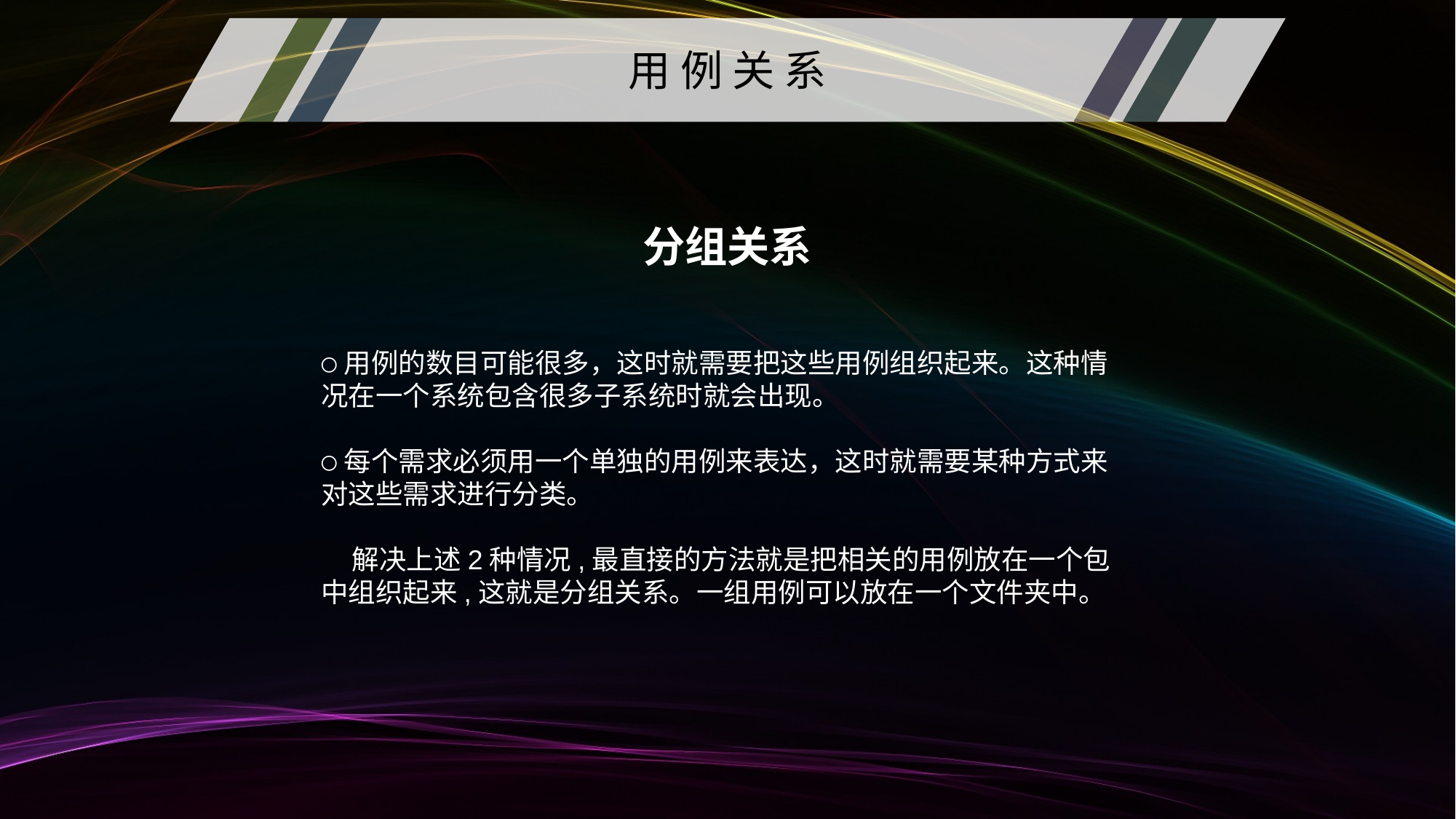

用 例 关 系
分组关系
⚪用例的数目可能很多，这时就需要把这些用例组织起来。这种情况在一个系统包含很多子系统时就会出现。

⚪每个需求必须用一个单独的用例来表达，这时就需要某种方式来对这些需求进行分类。

    解决上述2种情况,最直接的方法就是把相关的用例放在一个包中组织起来,这就是分组关系。一组用例可以放在一个文件夹中。

11